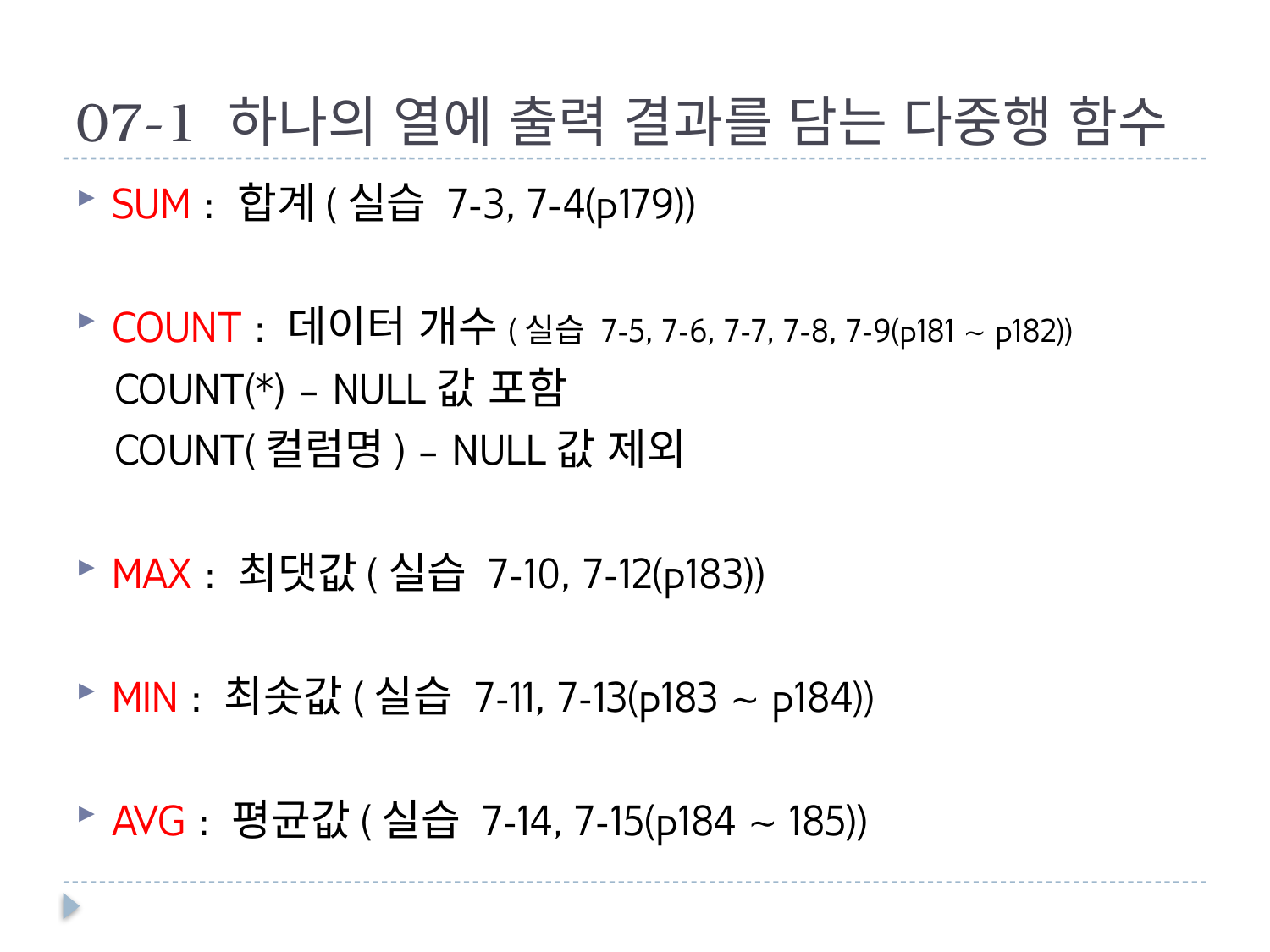

# 07-1 하나의 열에 출력 결과를 담는 다중행 함수
SUM : 합계(실습 7-3, 7-4(p179))

COUNT : 데이터 개수(실습 7-5, 7-6, 7-7, 7-8, 7-9(p181 ~ p182))
   COUNT(*) – NULL값 포함
   COUNT(컬럼명) – NULL값 제외

MAX : 최댓값(실습 7-10, 7-12(p183))

MIN : 최솟값(실습 7-11, 7-13(p183 ~ p184))

AVG : 평균값(실습 7-14, 7-15(p184 ~ 185))